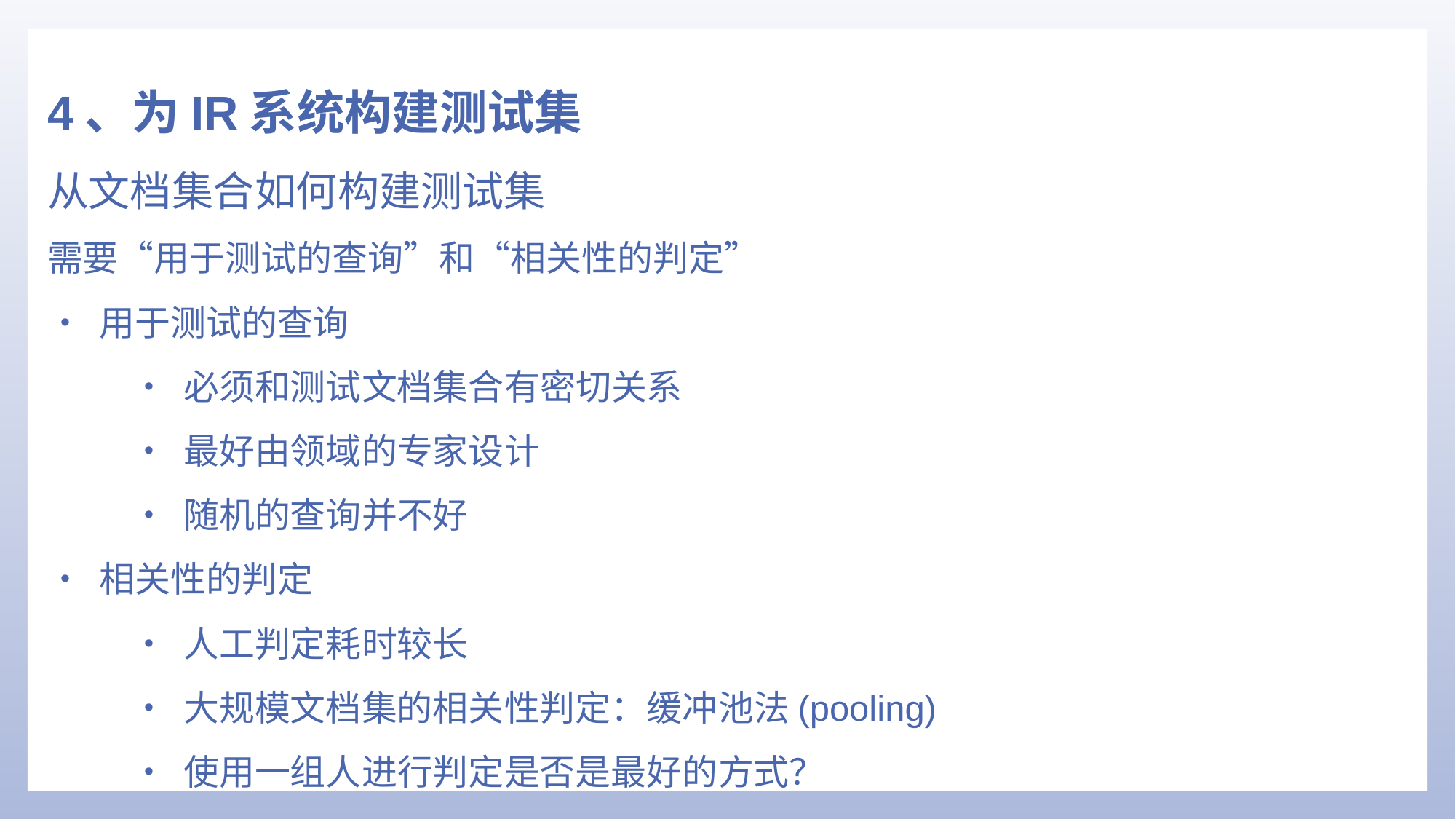

4、为IR系统构建测试集
从文档集合如何构建测试集
需要“用于测试的查询”和“相关性的判定”
• 用于测试的查询
• 必须和测试文档集合有密切关系
• 最好由领域的专家设计
• 随机的查询并不好
• 相关性的判定
• 人工判定耗时较长
• 大规模文档集的相关性判定：缓冲池法(pooling)
• 使用一组人进行判定是否是最好的方式？